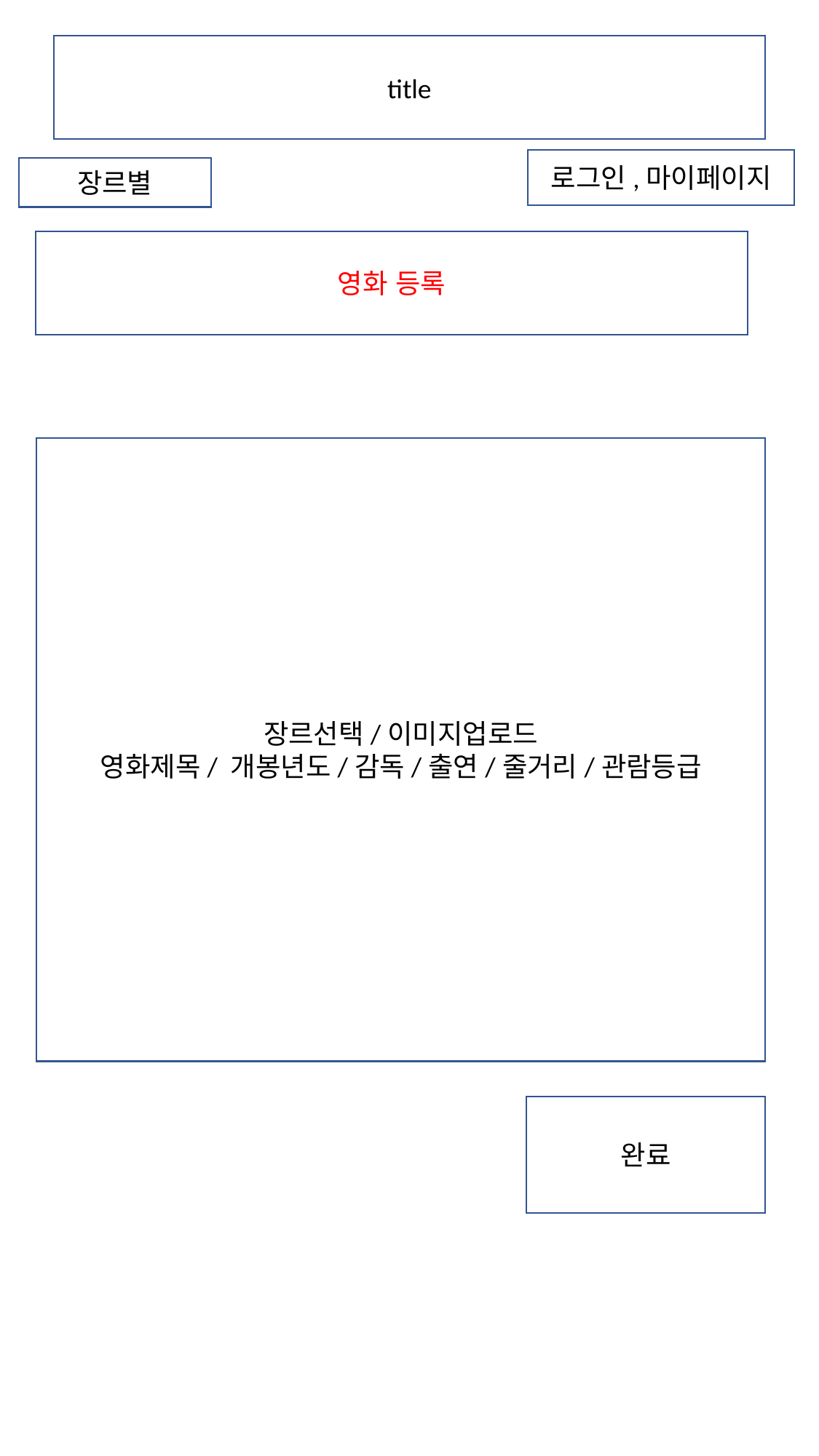

title
로그인,마이페이지
장르별
영화 등록
장르선택/이미지업로드
영화제목/ 개봉년도/감독/출연/줄거리/관람등급
완료